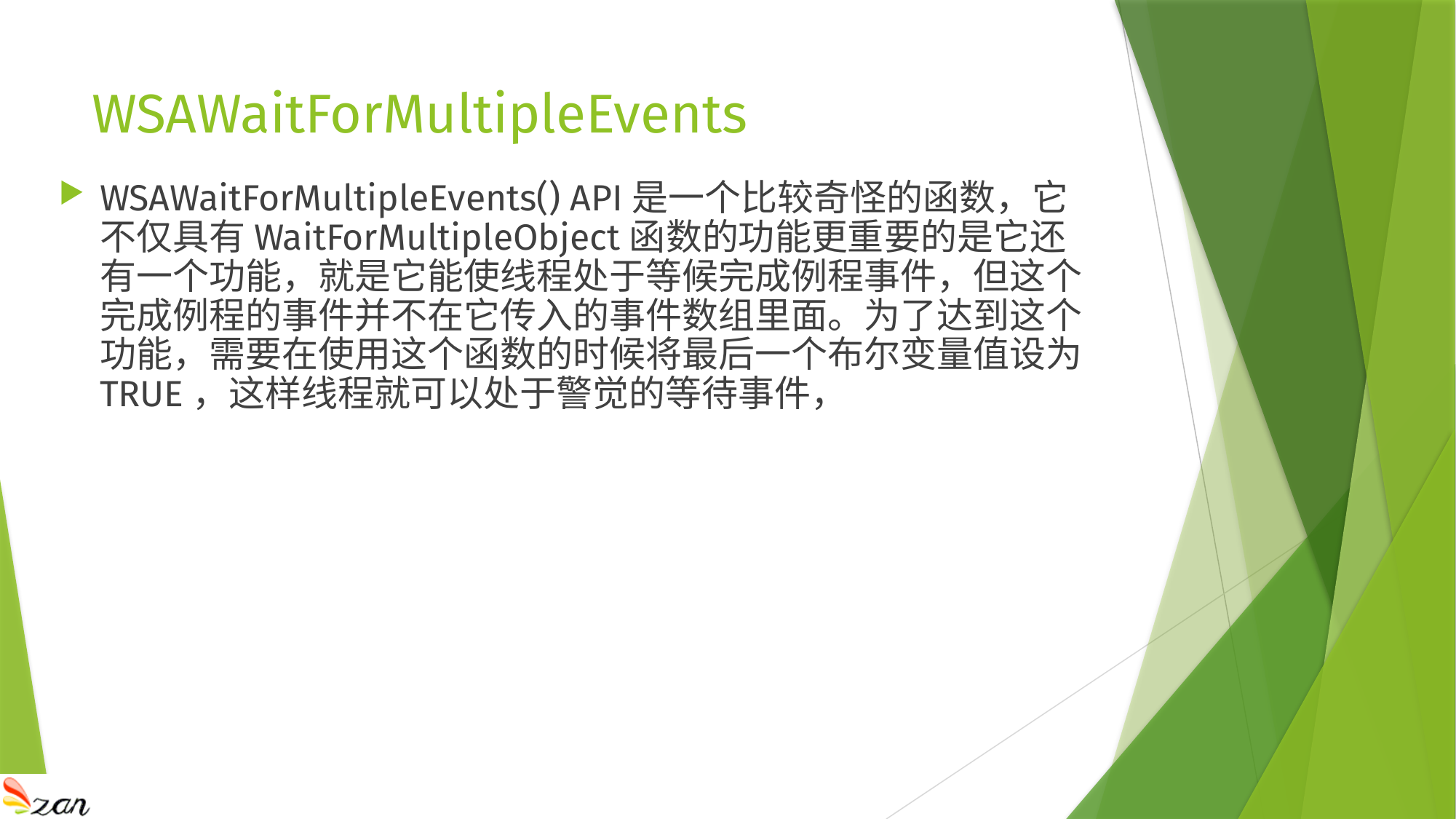

# WSAWaitForMultipleEvents
WSAWaitForMultipleEvents() API是一个比较奇怪的函数，它不仅具有WaitForMultipleObject函数的功能更重要的是它还有一个功能，就是它能使线程处于等候完成例程事件，但这个完成例程的事件并不在它传入的事件数组里面。为了达到这个功能，需要在使用这个函数的时候将最后一个布尔变量值设为TRUE，这样线程就可以处于警觉的等待事件，